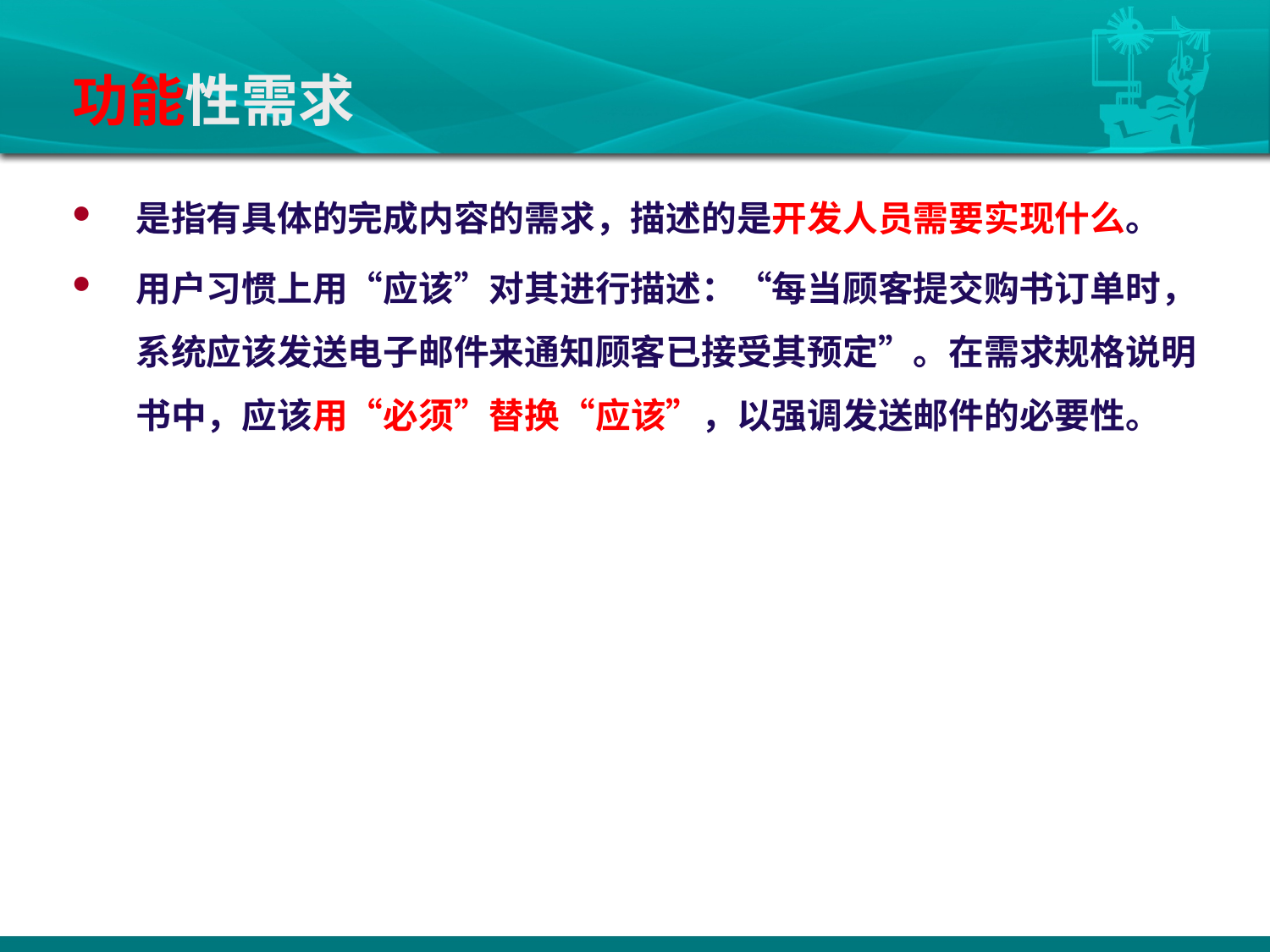

# 功能性需求
是指有具体的完成内容的需求，描述的是开发人员需要实现什么。
用户习惯上用“应该”对其进行描述：“每当顾客提交购书订单时，系统应该发送电子邮件来通知顾客已接受其预定”。在需求规格说明书中，应该用“必须”替换“应该”，以强调发送邮件的必要性。